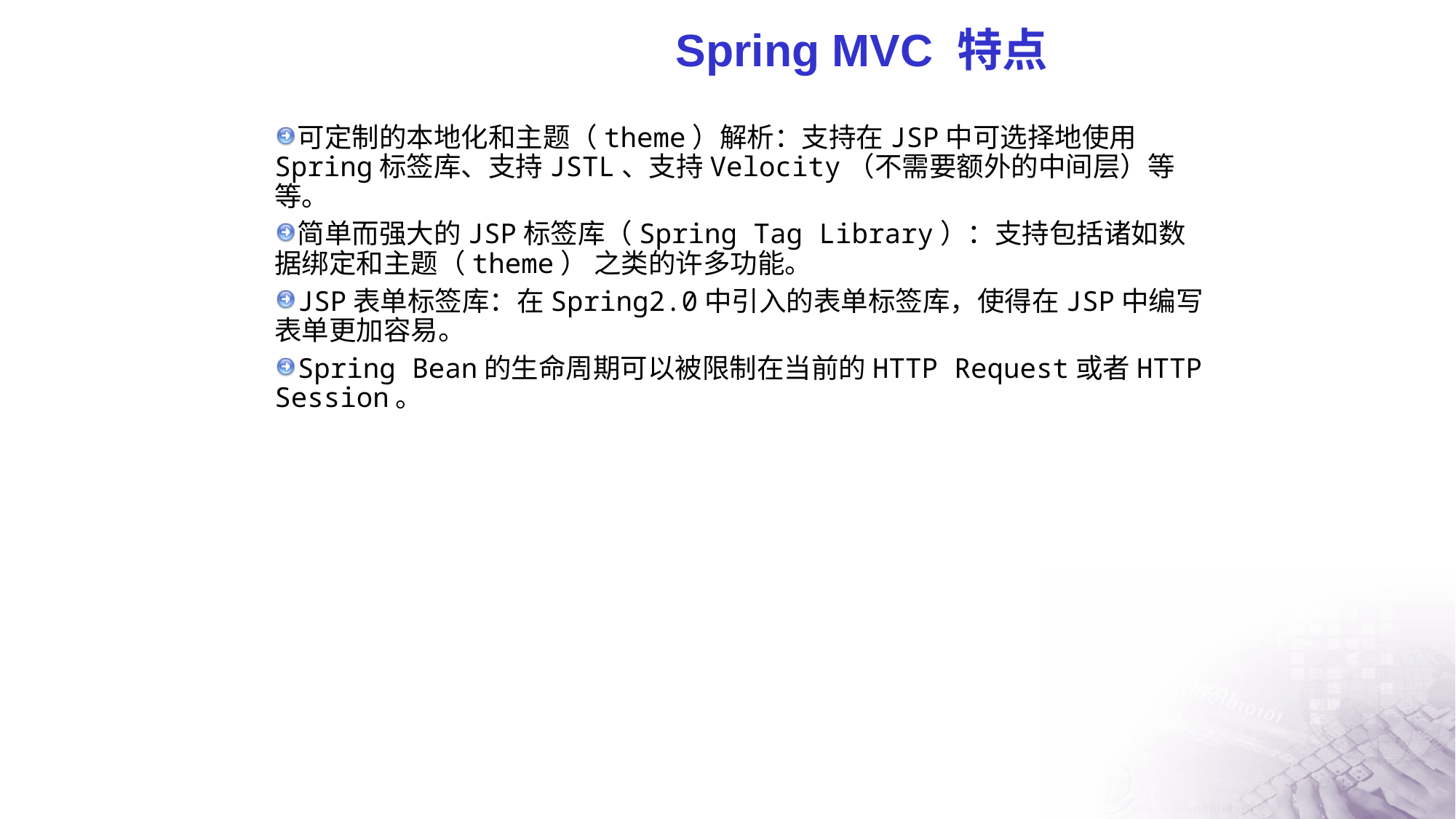

# Spring MVC 特点
可定制的本地化和主题（theme）解析：支持在JSP中可选择地使用Spring标签库、支持JSTL、支持Velocity（不需要额外的中间层）等等。
简单而强大的JSP标签库（Spring Tag Library）：支持包括诸如数据绑定和主题（theme） 之类的许多功能。
JSP表单标签库：在Spring2.0中引入的表单标签库，使得在JSP中编写 表单更加容易。
Spring Bean的生命周期可以被限制在当前的HTTP Request或者HTTP Session。